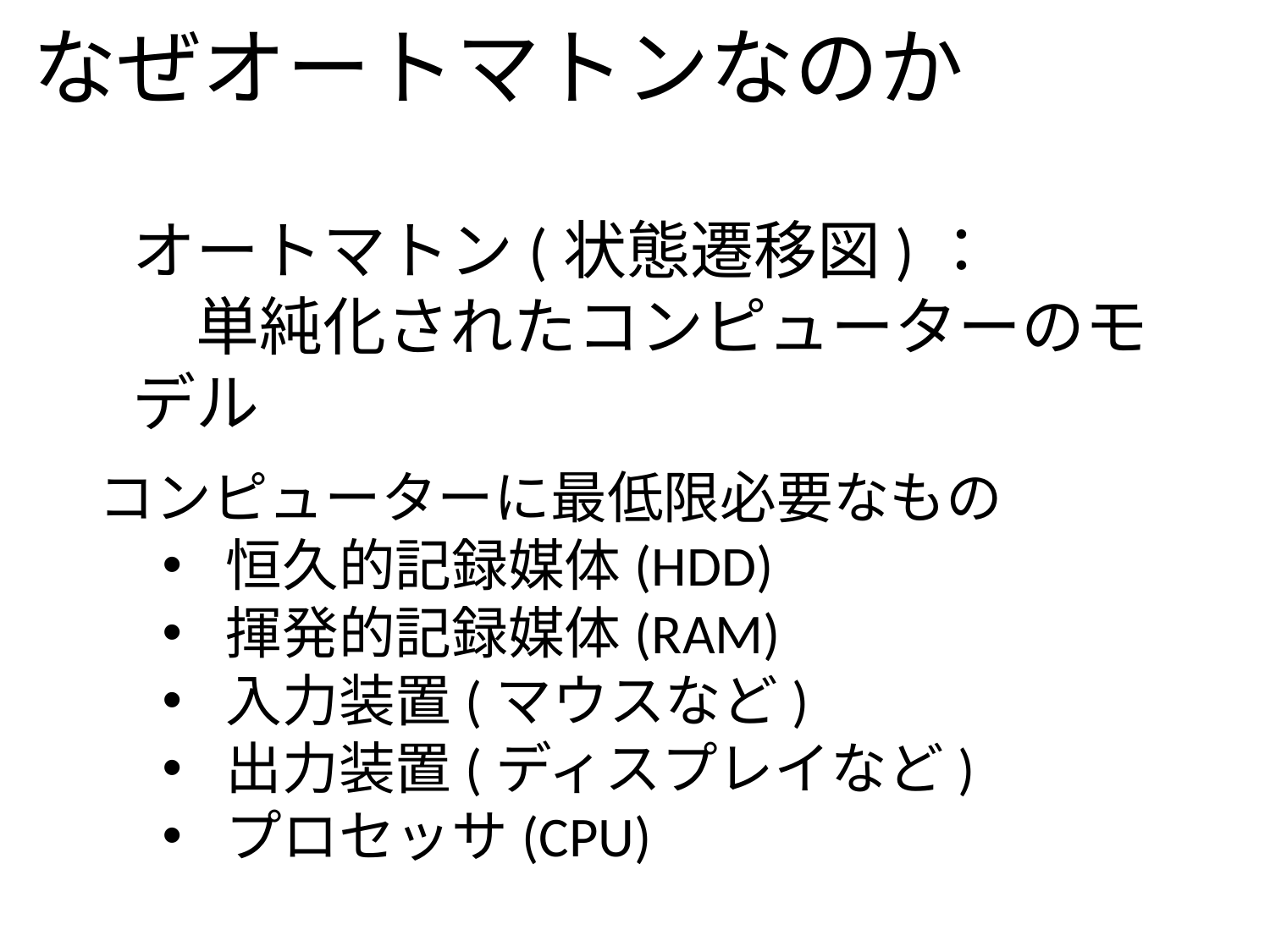

なぜオートマトンなのか
オートマトン(状態遷移図)：
　単純化されたコンピューターのモデル
コンピューターに最低限必要なもの
恒久的記録媒体(HDD)
揮発的記録媒体(RAM)
入力装置(マウスなど)
出力装置(ディスプレイなど)
プロセッサ(CPU)